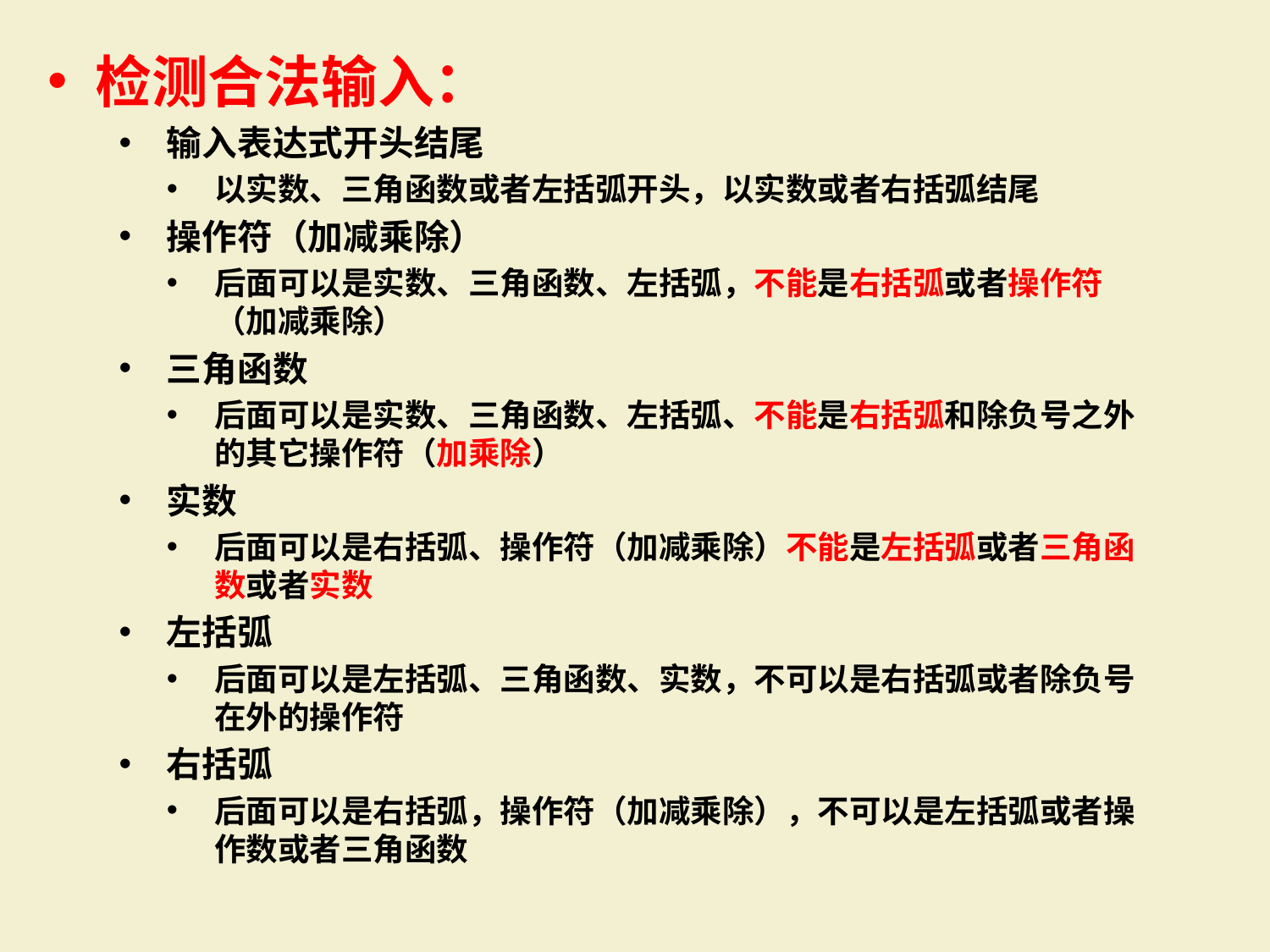

检测合法输入：
输入表达式开头结尾
以实数、三角函数或者左括弧开头，以实数或者右括弧结尾
操作符（加减乘除）
后面可以是实数、三角函数、左括弧，不能是右括弧或者操作符（加减乘除）
三角函数
后面可以是实数、三角函数、左括弧、不能是右括弧和除负号之外的其它操作符（加乘除）
实数
后面可以是右括弧、操作符（加减乘除）不能是左括弧或者三角函数或者实数
左括弧
后面可以是左括弧、三角函数、实数，不可以是右括弧或者除负号在外的操作符
右括弧
后面可以是右括弧，操作符（加减乘除），不可以是左括弧或者操作数或者三角函数